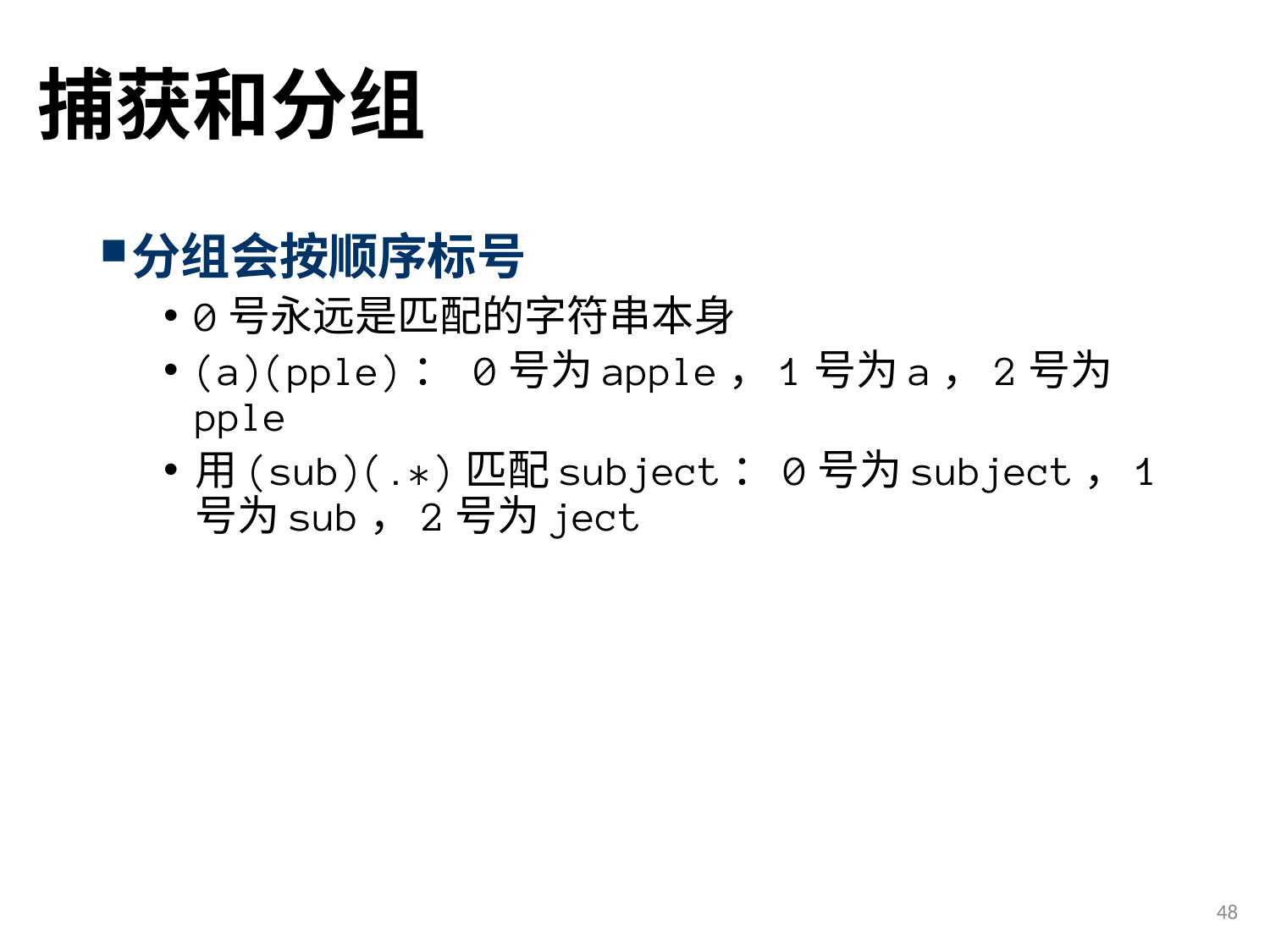

# 捕获和分组
分组会按顺序标号
0号永远是匹配的字符串本身
(a)(pple)： 0号为apple，1号为a，2号为pple
用(sub)(.*)匹配subject：0号为subject，1号为sub，2号为ject

48